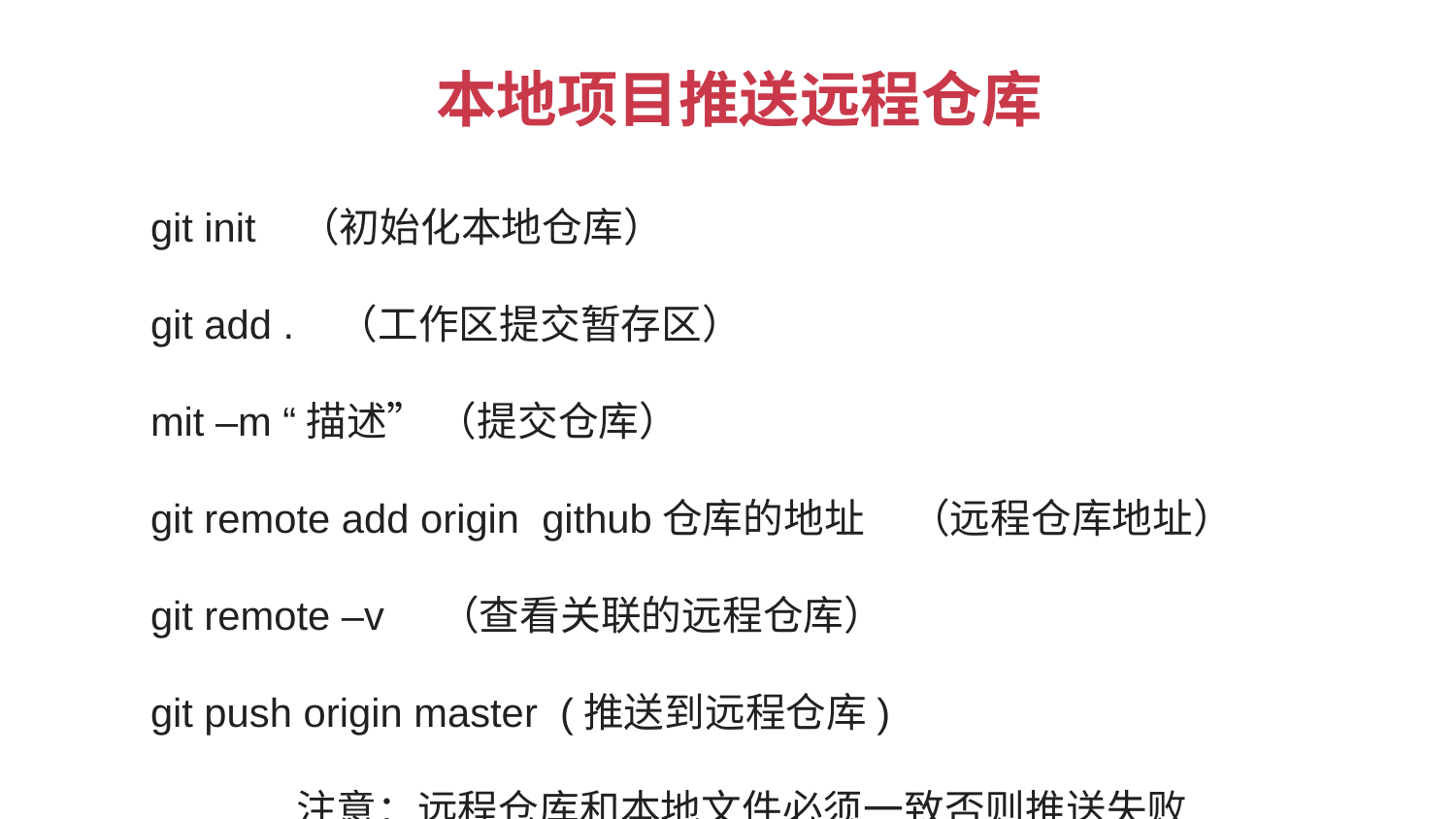

本地项目推送远程仓库

git init   （初始化本地仓库）

git add .   （工作区提交暂存区）

mit –m “描述” （提交仓库）

git remote add origin  github仓库的地址     （远程仓库地址）

git remote –v    （查看关联的远程仓库）

git push origin master  (推送到远程仓库)

	注意：远程仓库和本地文件必须一致否则推送失败